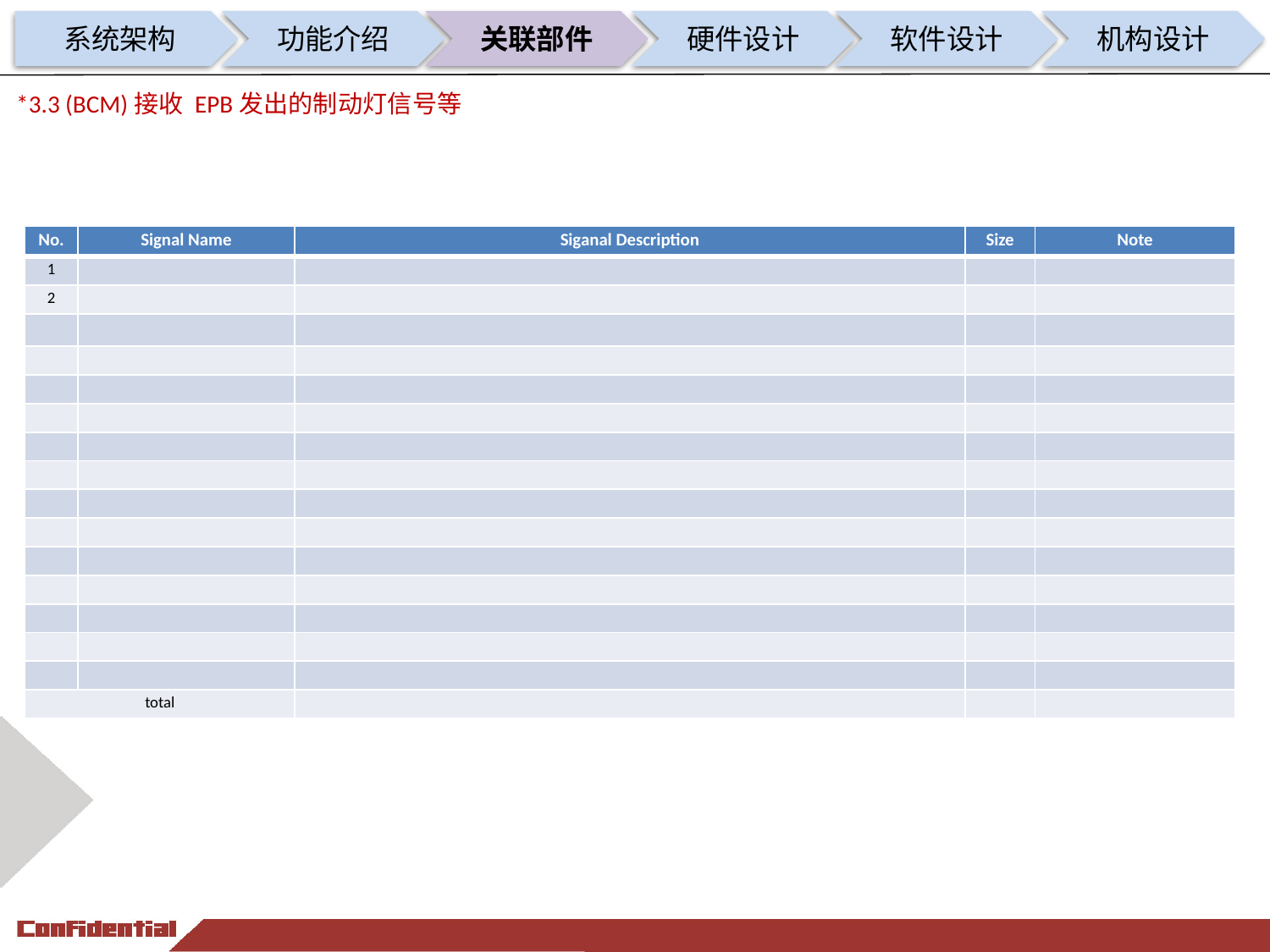

系统架构
功能介绍
关联部件
硬件设计
软件设计
机构设计
*3.3 (BCM)接收 EPB发出的制动灯信号等
| No. | Signal Name | Siganal Description | Size | Note |
| --- | --- | --- | --- | --- |
| 1 |  |  |  |  |
| 2 |  |  |  |  |
|  |  |  |  |  |
|  |  |  |  |  |
|  |  |  |  |  |
|  |  |  |  |  |
|  |  |  |  |  |
|  |  |  |  |  |
|  |  |  |  |  |
|  |  |  |  |  |
|  |  |  |  |  |
|  |  |  |  |  |
|  |  |  |  |  |
|  |  |  |  |  |
|  |  |  |  |  |
| total |  |  |  |  |